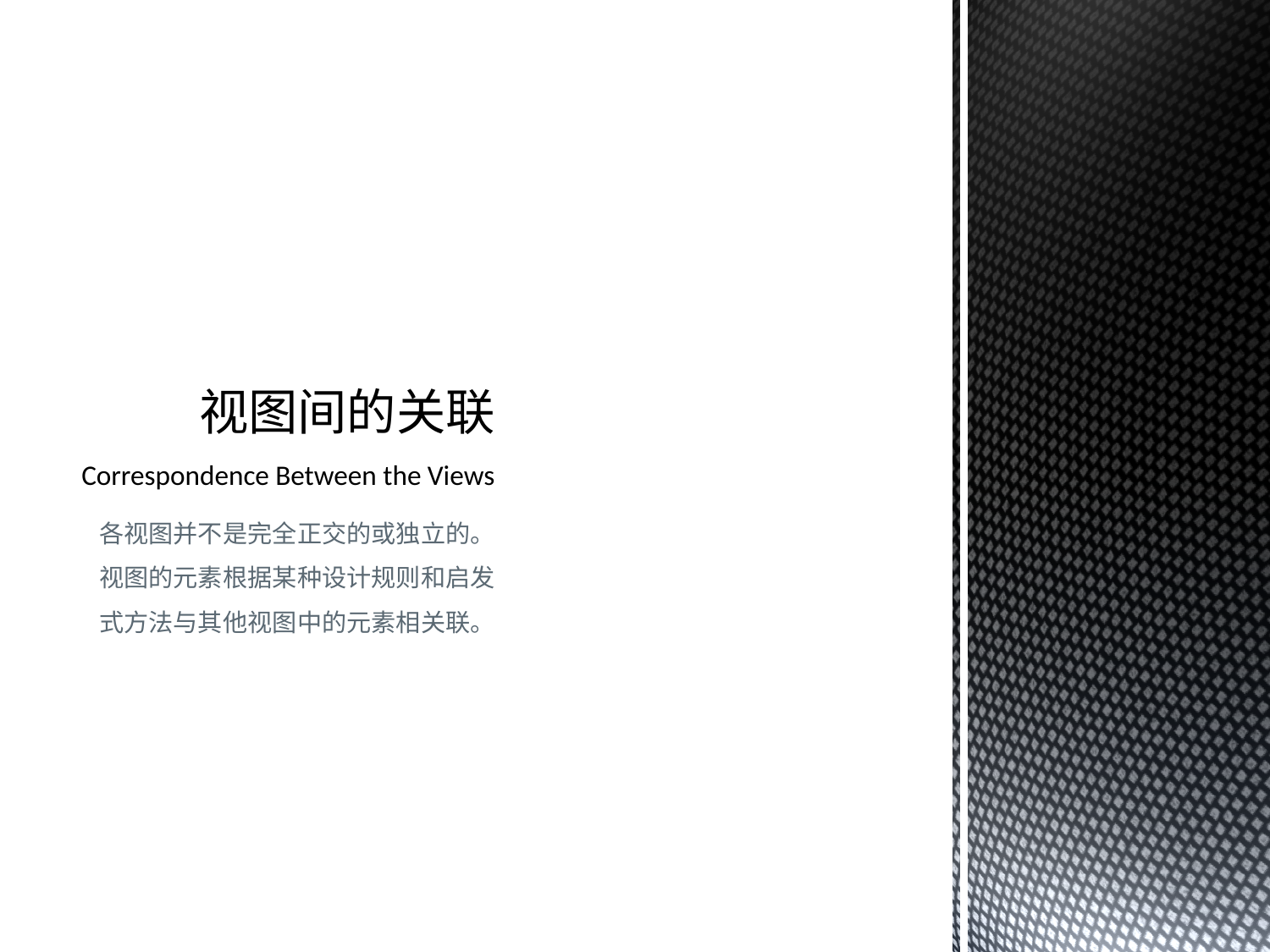

# 视图间的关联 Correspondence Between the Views
各视图并不是完全正交的或独立的。视图的元素根据某种设计规则和启发式方法与其他视图中的元素相关联。